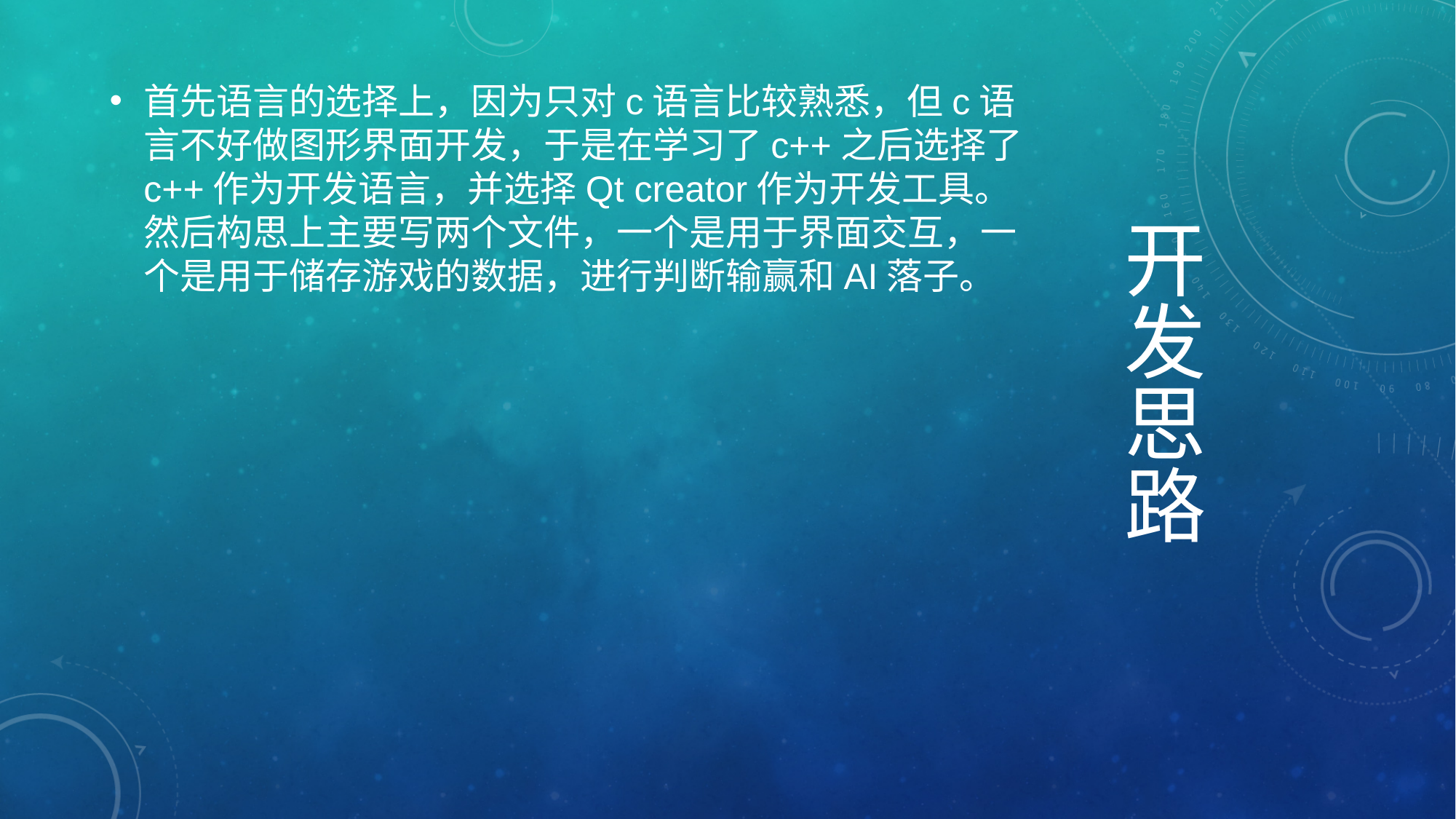

# 开发思路
首先语言的选择上，因为只对c语言比较熟悉，但c语言不好做图形界面开发，于是在学习了c++之后选择了c++作为开发语言，并选择Qt creator作为开发工具。然后构思上主要写两个文件，一个是用于界面交互，一个是用于储存游戏的数据，进行判断输赢和AI落子。